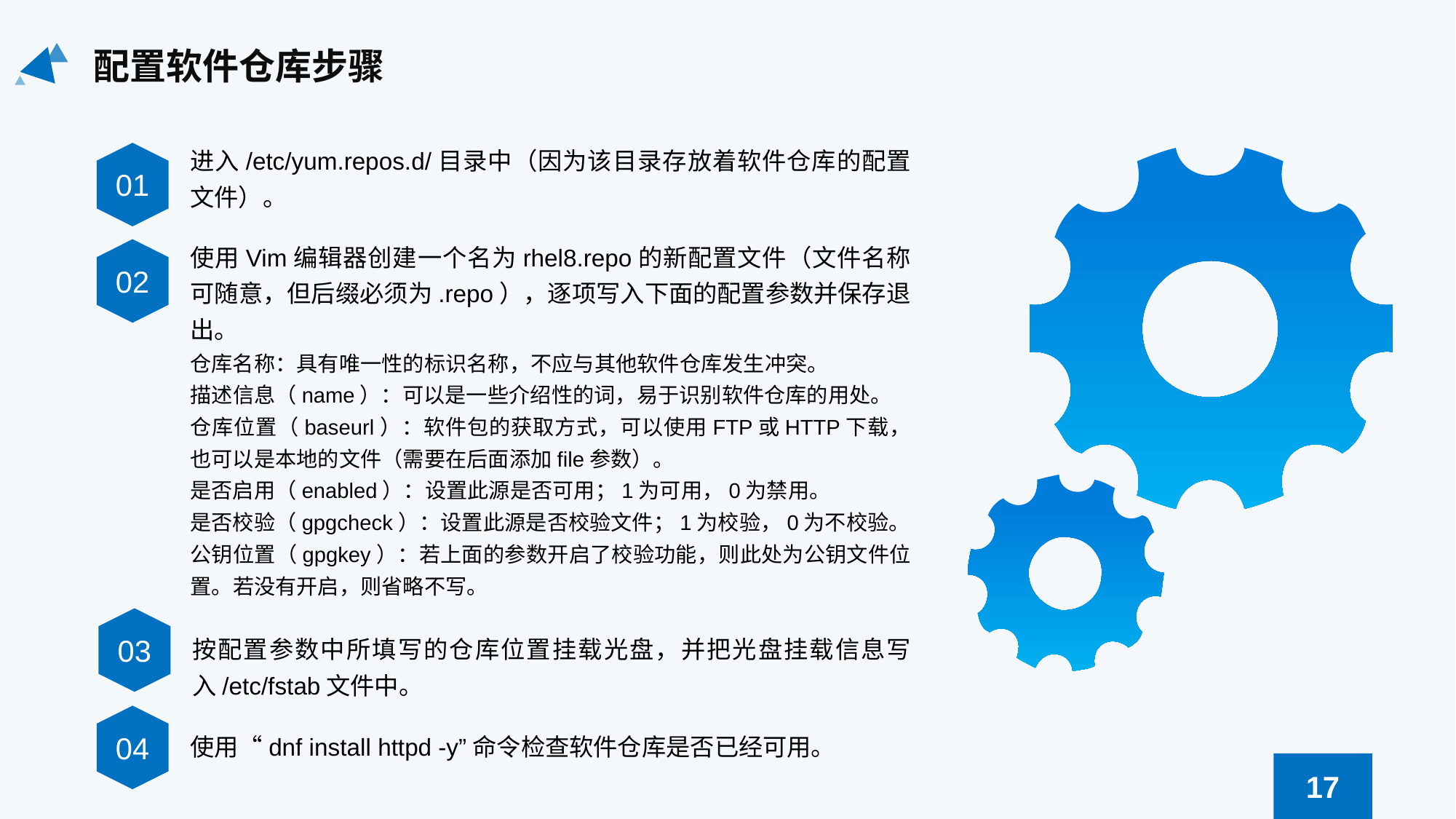

配置软件仓库步骤

进入/etc/yum.repos.d/目录中（因为该目录存放着软件仓库的配置文件）。

01

使用Vim编辑器创建一个名为rhel8.repo的新配置文件（文件名称可随意，但后缀必须为.repo），逐项写入下面的配置参数并保存退出。
仓库名称：具有唯一性的标识名称，不应与其他软件仓库发生冲突。
描述信息（name）：可以是一些介绍性的词，易于识别软件仓库的用处。
仓库位置（baseurl）：软件包的获取方式，可以使用FTP或HTTP下载，也可以是本地的文件（需要在后面添加file参数）。
是否启用（enabled）：设置此源是否可用；1为可用，0为禁用。
是否校验（gpgcheck）：设置此源是否校验文件；1为校验，0为不校验。
公钥位置（gpgkey）：若上面的参数开启了校验功能，则此处为公钥文件位置。若没有开启，则省略不写。

02

03
按配置参数中所填写的仓库位置挂载光盘，并把光盘挂载信息写入/etc/fstab文件中。

04
使用“dnf install httpd -y”命令检查软件仓库是否已经可用。

17